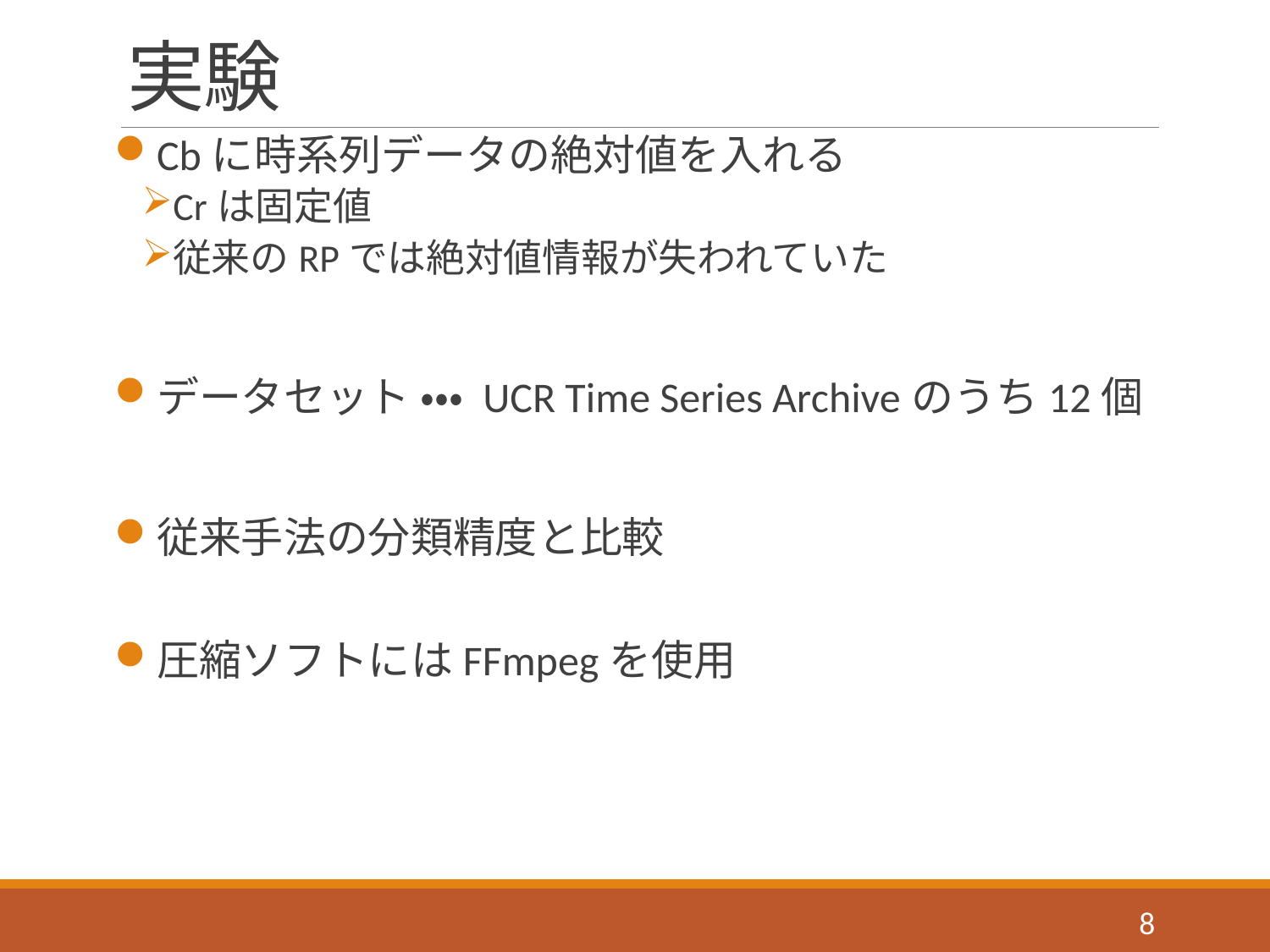

# 実験
Cbに時系列データの絶対値を入れる
Crは固定値
従来のRPでは絶対値情報が失われていた

データセット ・・・ UCR Time Series Archiveのうち12個

従来手法の分類精度と比較

圧縮ソフトにはFFmpegを使用

8